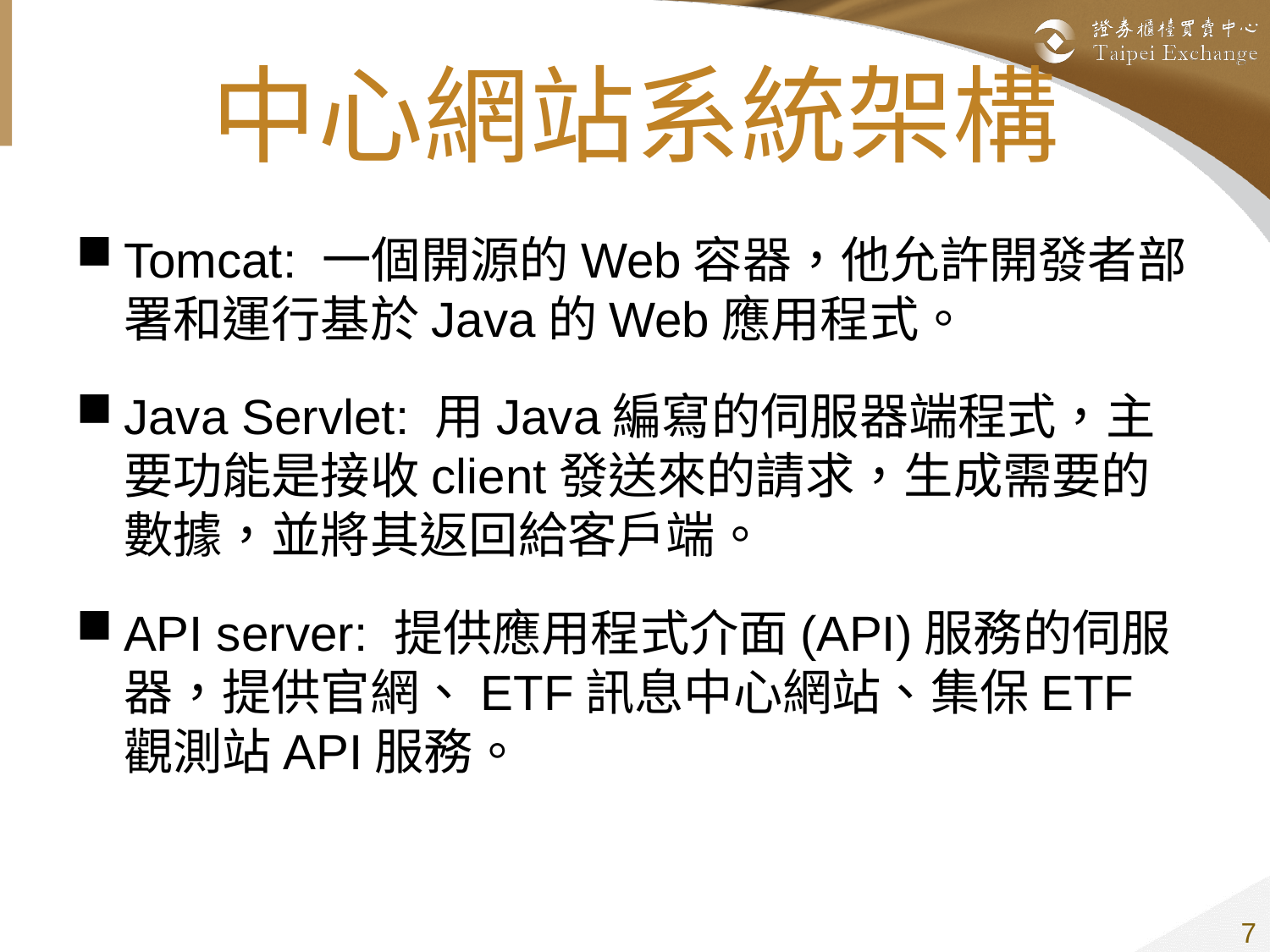

# 中心網站系統架構
Tomcat: 一個開源的Web容器，他允許開發者部署和運行基於Java的Web應用程式。
Java Servlet: 用Java編寫的伺服器端程式，主要功能是接收client發送來的請求，生成需要的數據，並將其返回給客戶端。
API server: 提供應用程式介面(API)服務的伺服器，提供官網、ETF訊息中心網站、集保ETF觀測站API服務。